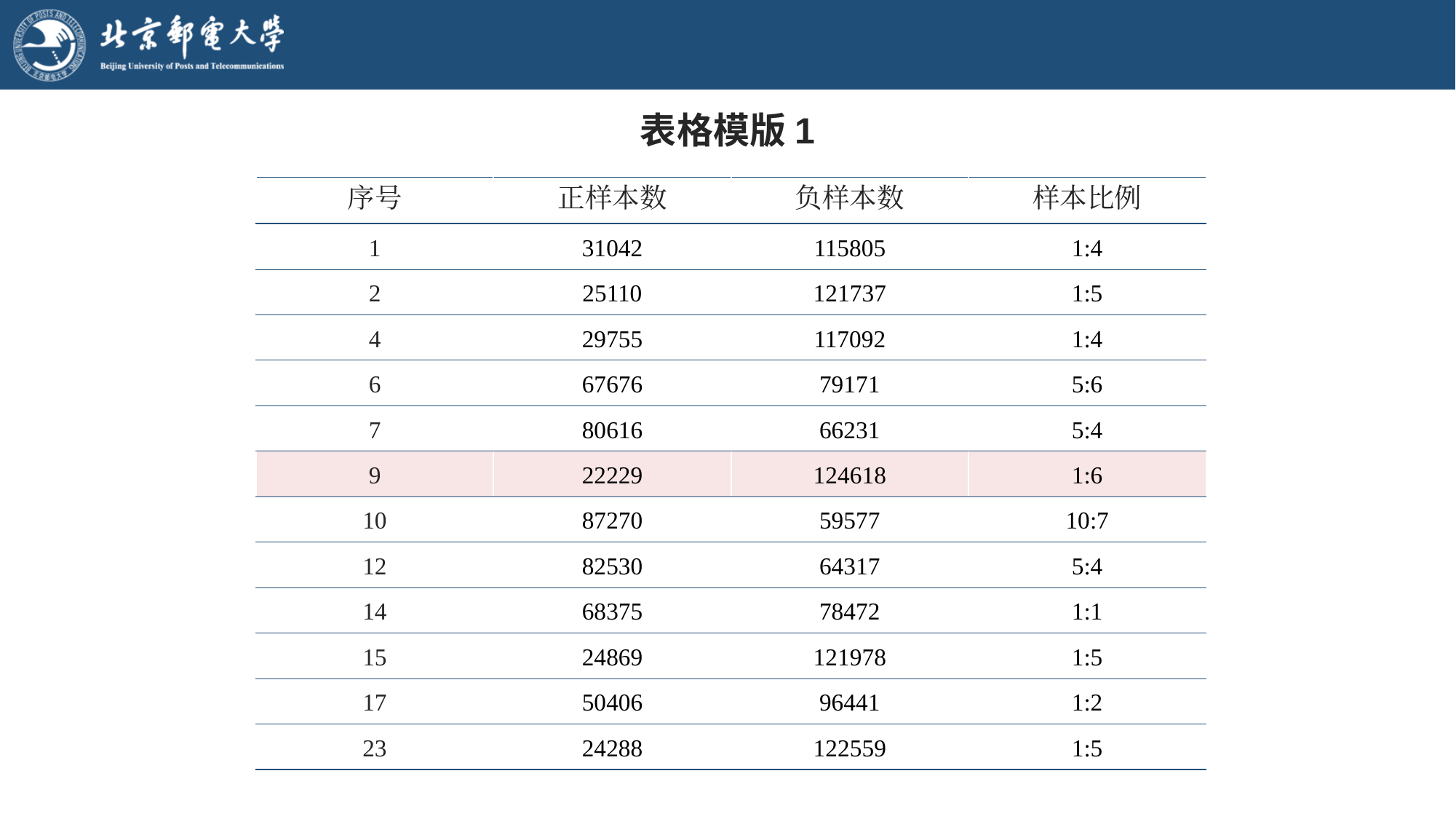

#
表格模版1
| 序号 | 正样本数 | 负样本数 | 样本比例 |
| --- | --- | --- | --- |
| 1 | 31042 | 115805 | 1:4 |
| 2 | 25110 | 121737 | 1:5 |
| 4 | 29755 | 117092 | 1:4 |
| 6 | 67676 | 79171 | 5:6 |
| 7 | 80616 | 66231 | 5:4 |
| 9 | 22229 | 124618 | 1:6 |
| 10 | 87270 | 59577 | 10:7 |
| 12 | 82530 | 64317 | 5:4 |
| 14 | 68375 | 78472 | 1:1 |
| 15 | 24869 | 121978 | 1:5 |
| 17 | 50406 | 96441 | 1:2 |
| 23 | 24288 | 122559 | 1:5 |